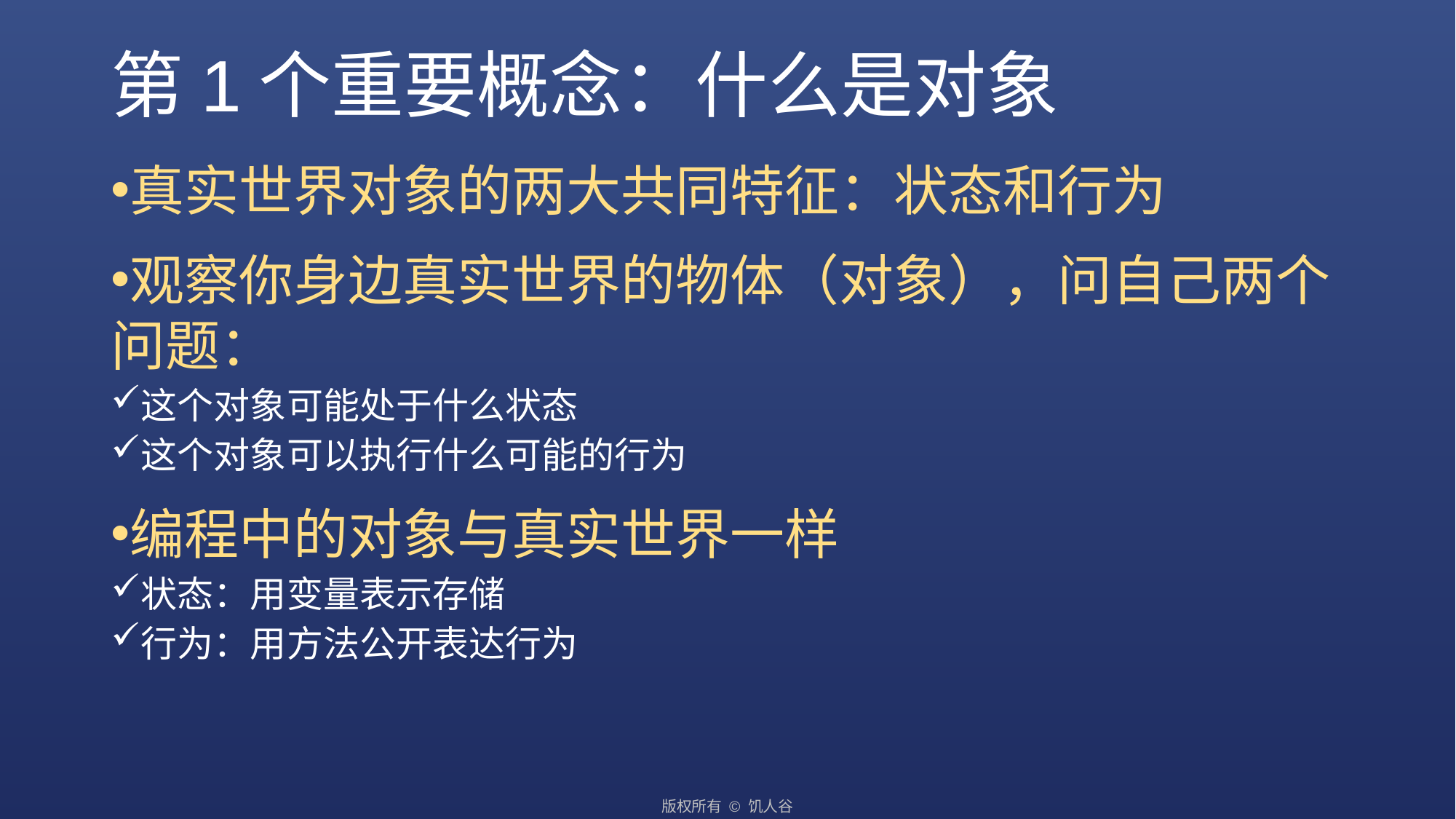

# 第1个重要概念：什么是对象
真实世界对象的两大共同特征：状态和行为
观察你身边真实世界的物体（对象），问自己两个问题：
这个对象可能处于什么状态
这个对象可以执行什么可能的行为
编程中的对象与真实世界一样
状态：用变量表示存储
行为：用方法公开表达行为